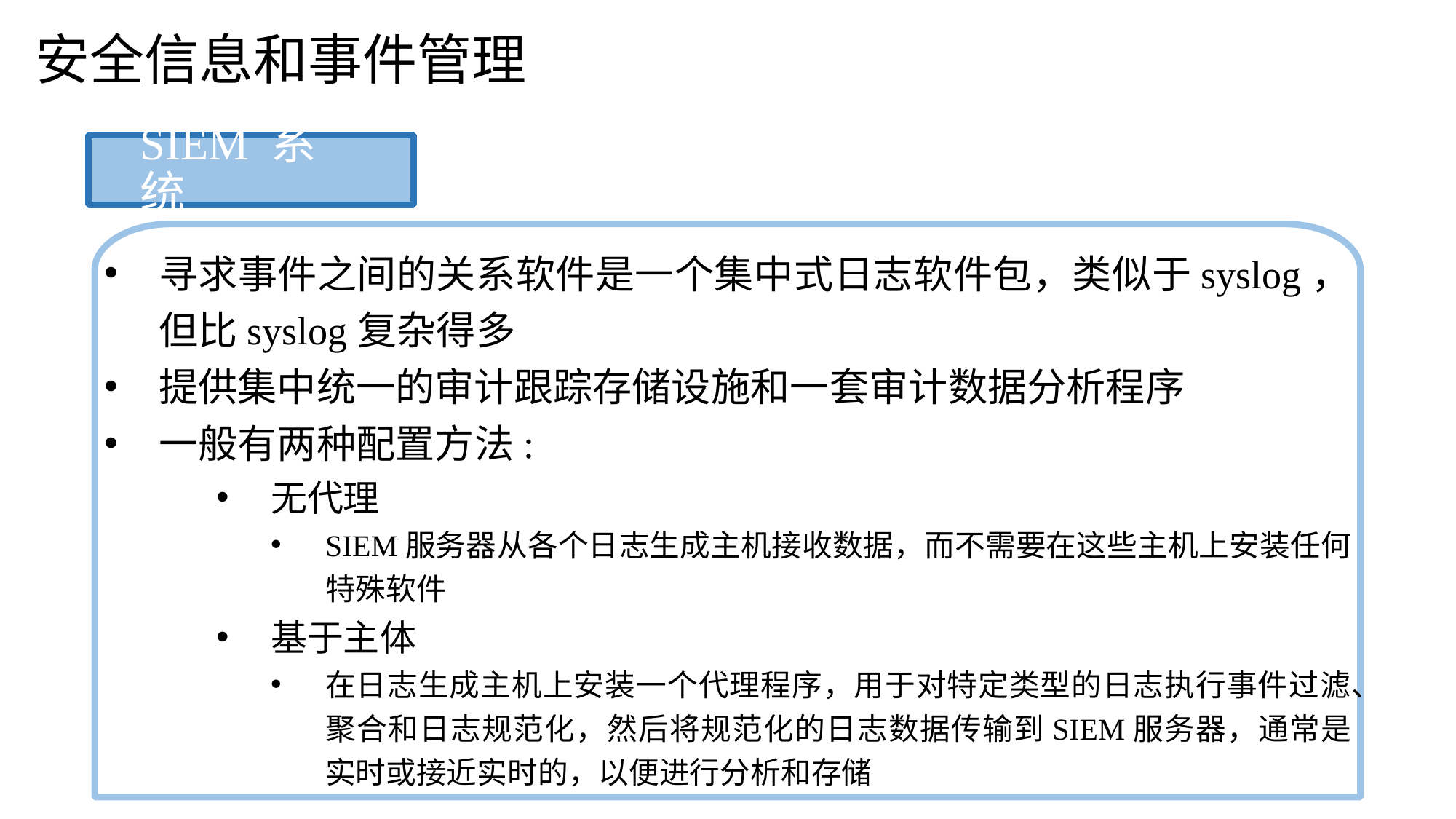

安全信息和事件管理

SIEM 系统
寻求事件之间的关系软件是一个集中式日志软件包，类似于syslog，但比syslog复杂得多
提供集中统一的审计跟踪存储设施和一套审计数据分析程序
一般有两种配置方法:
无代理
SIEM服务器从各个日志生成主机接收数据，而不需要在这些主机上安装任何特殊软件
基于主体
在日志生成主机上安装一个代理程序，用于对特定类型的日志执行事件过滤、聚合和日志规范化，然后将规范化的日志数据传输到SIEM服务器，通常是实时或接近实时的，以便进行分析和存储